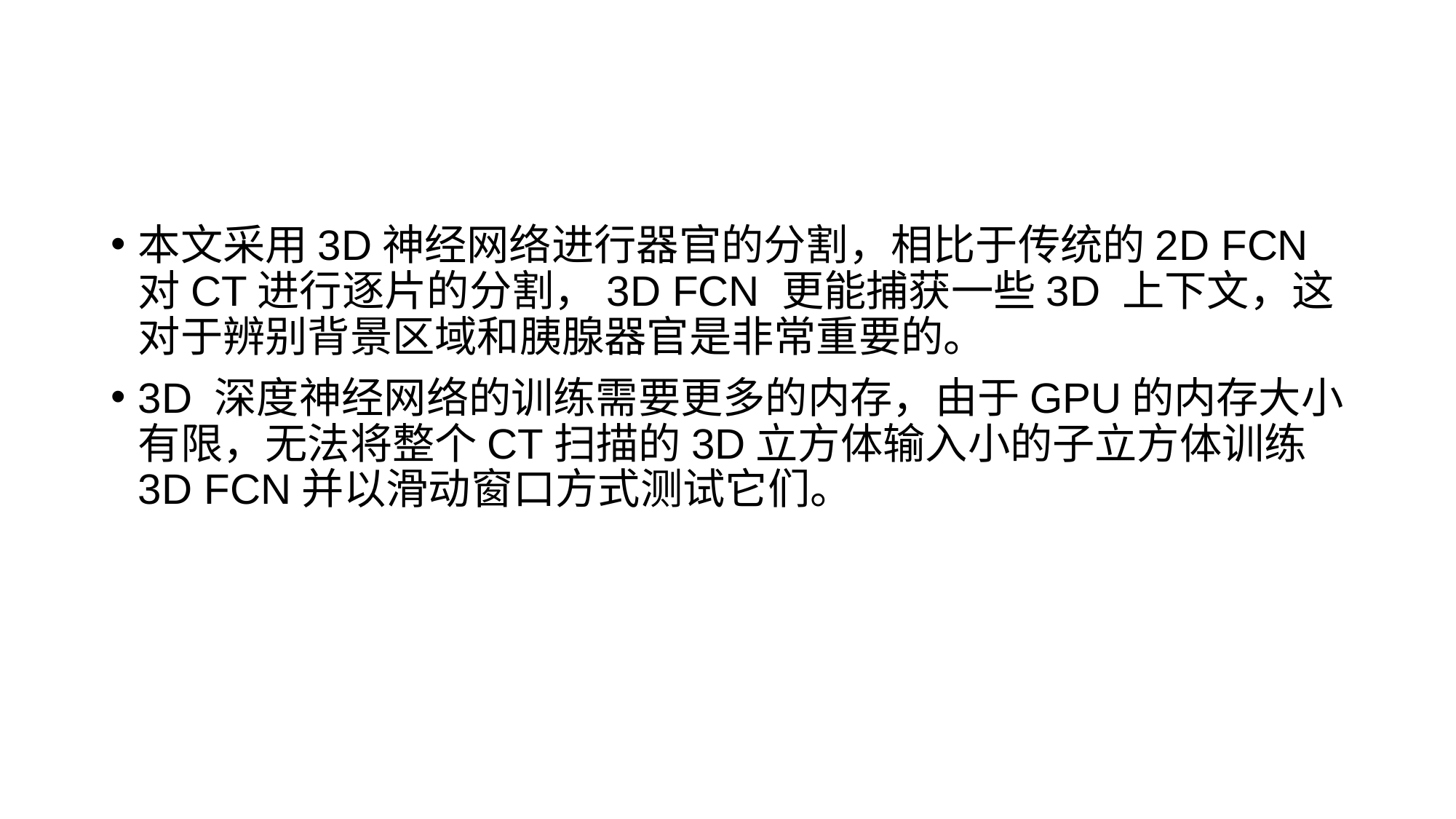

#
本文采用3D神经网络进行器官的分割，相比于传统的2D FCN对CT进行逐片的分割，3D FCN 更能捕获一些3D 上下文，这对于辨别背景区域和胰腺器官是非常重要的。
3D 深度神经网络的训练需要更多的内存，由于GPU的内存大小有限，无法将整个CT扫描的3D立方体输入小的子立方体训练3D FCN并以滑动窗口方式测试它们。